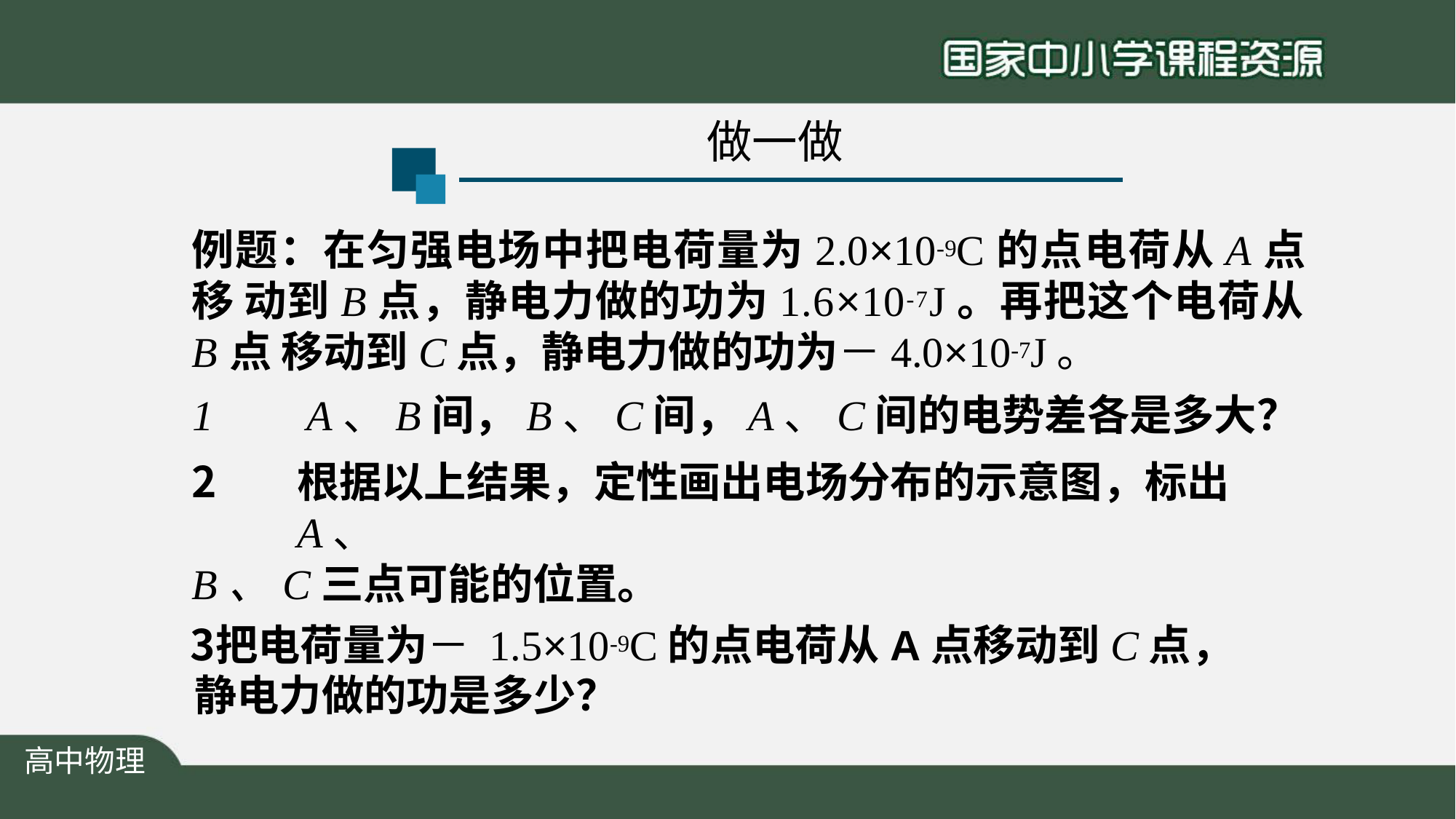

做一做

例题：在匀强电场中把电荷量为2.0×10-9C的点电荷从A点移 动到B点，静电力做的功为1.6×10-7J。再把这个电荷从B点 移动到C点，静电力做的功为－4.0×10-7J。
A、B间，B、C间，A、C间的电势差各是多大？
根据以上结果，定性画出电场分布的示意图，标出A、
B、C三点可能的位置。
把电荷量为－ 1.5×10-9C的点电荷从A点移动到C点，  静电力做的功是多少？

高中物理